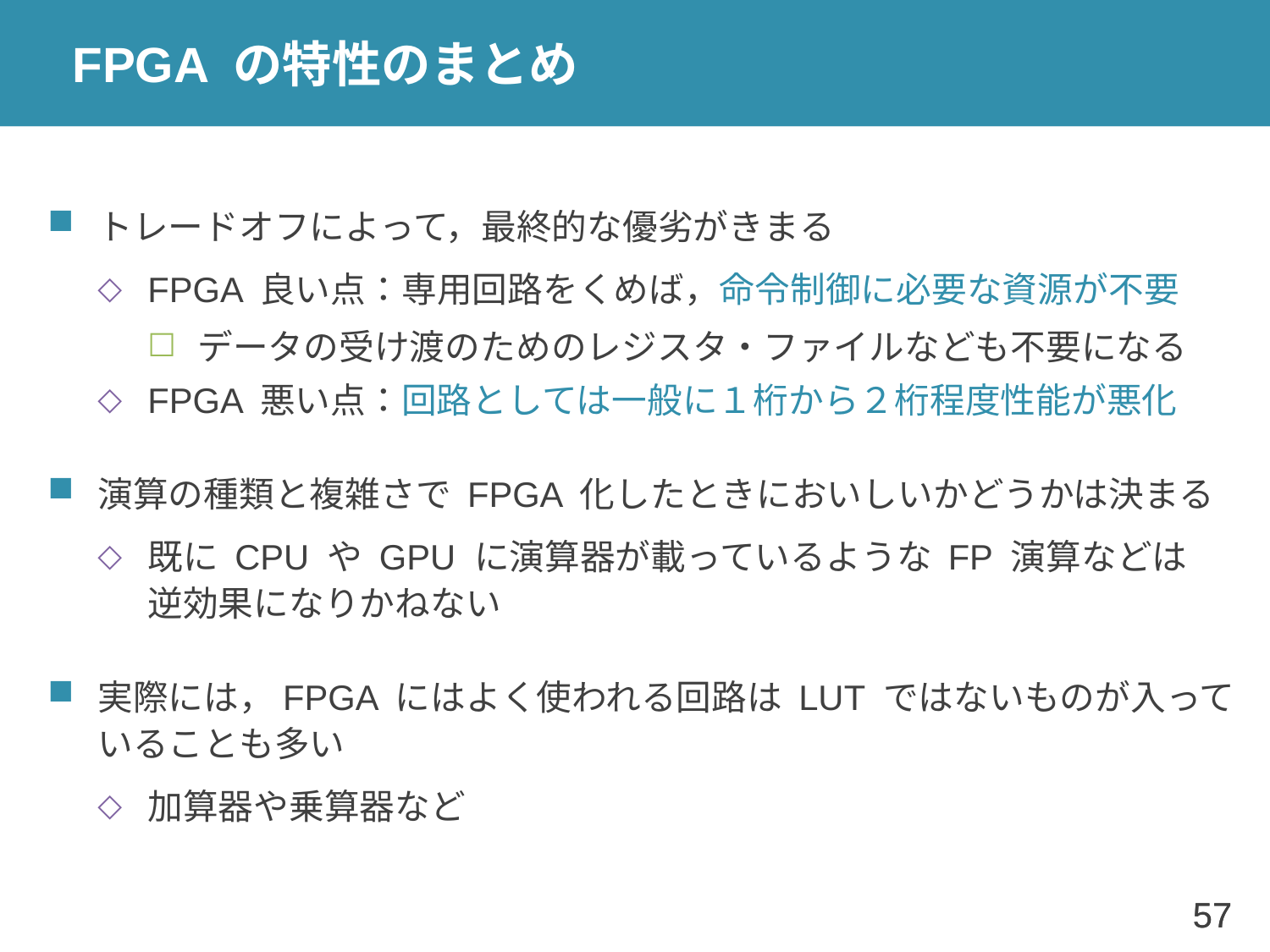

# FPGA の特性のまとめ
トレードオフによって，最終的な優劣がきまる
FPGA 良い点：専用回路をくめば，命令制御に必要な資源が不要
データの受け渡のためのレジスタ・ファイルなども不要になる
FPGA 悪い点：回路としては一般に１桁から２桁程度性能が悪化
演算の種類と複雑さで FPGA 化したときにおいしいかどうかは決まる
既に CPU や GPU に演算器が載っているような FP 演算などは
逆効果になりかねない
実際には，FPGA にはよく使われる回路は LUT ではないものが入っていることも多い
加算器や乗算器など